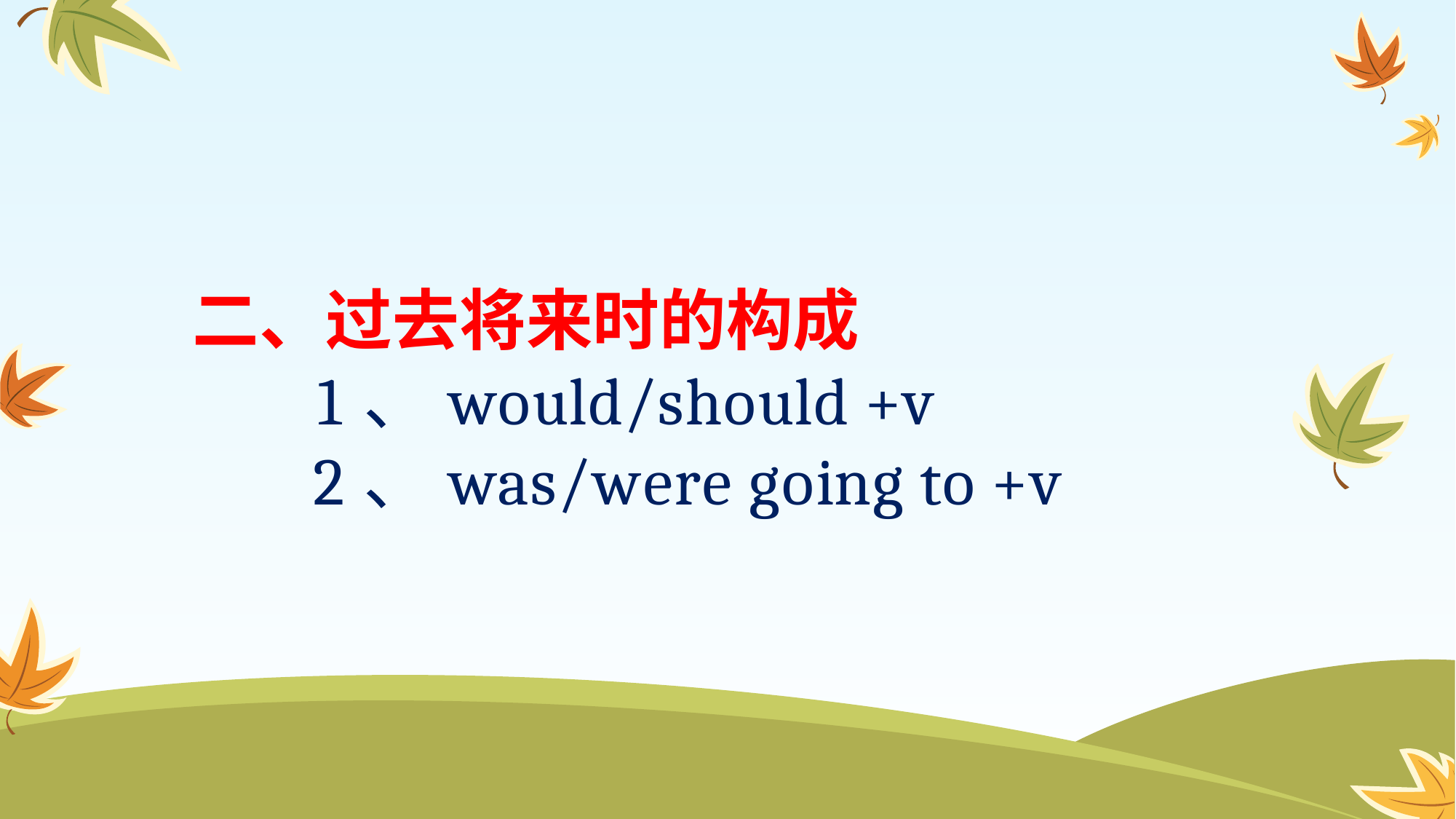

二、过去将来时的构成
        1、would/should +v
        2、was/were going to +v